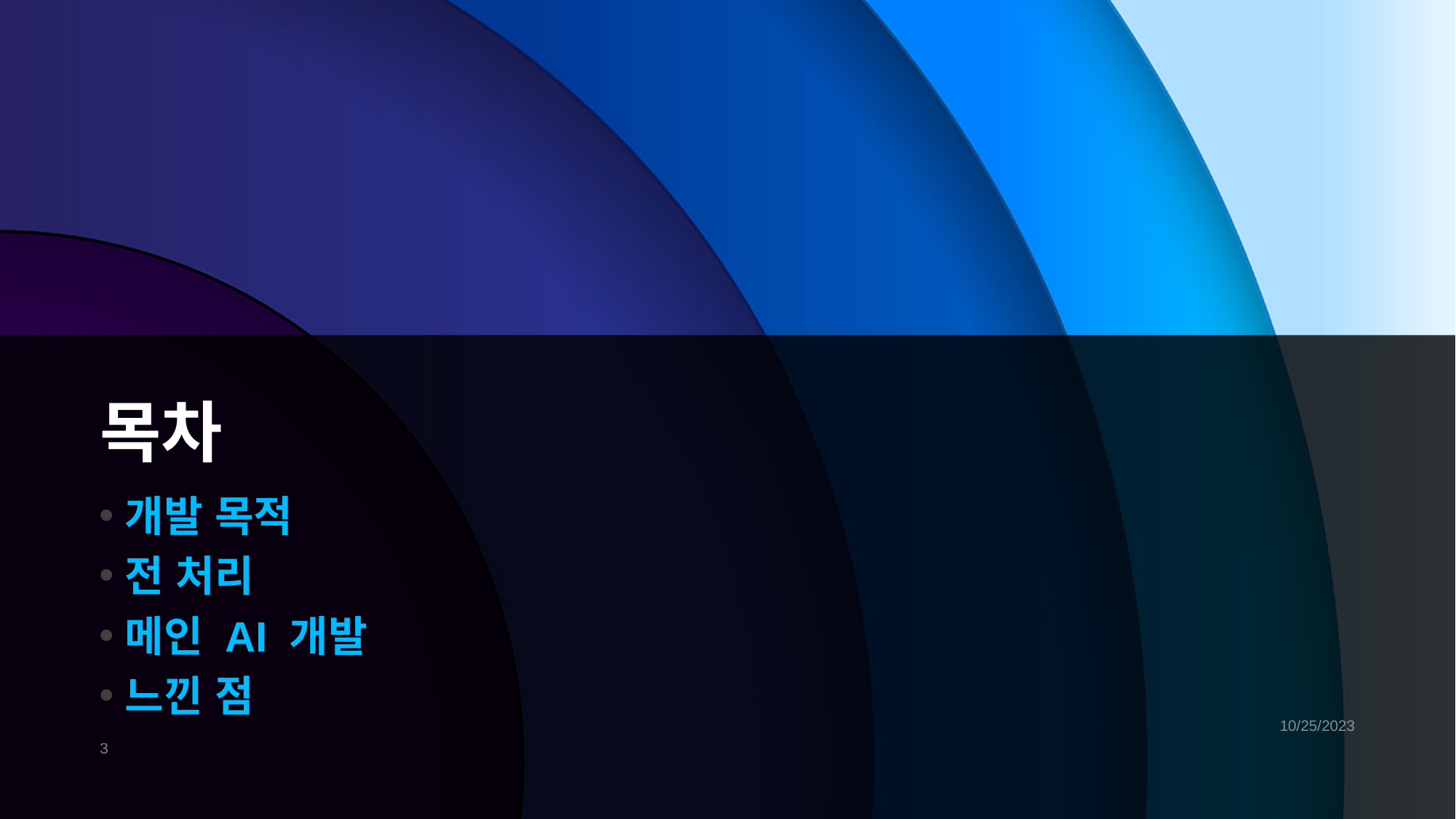

# 목차
개발 목적
전 처리
메인 AI 개발
느낀 점
10/25/2023
3